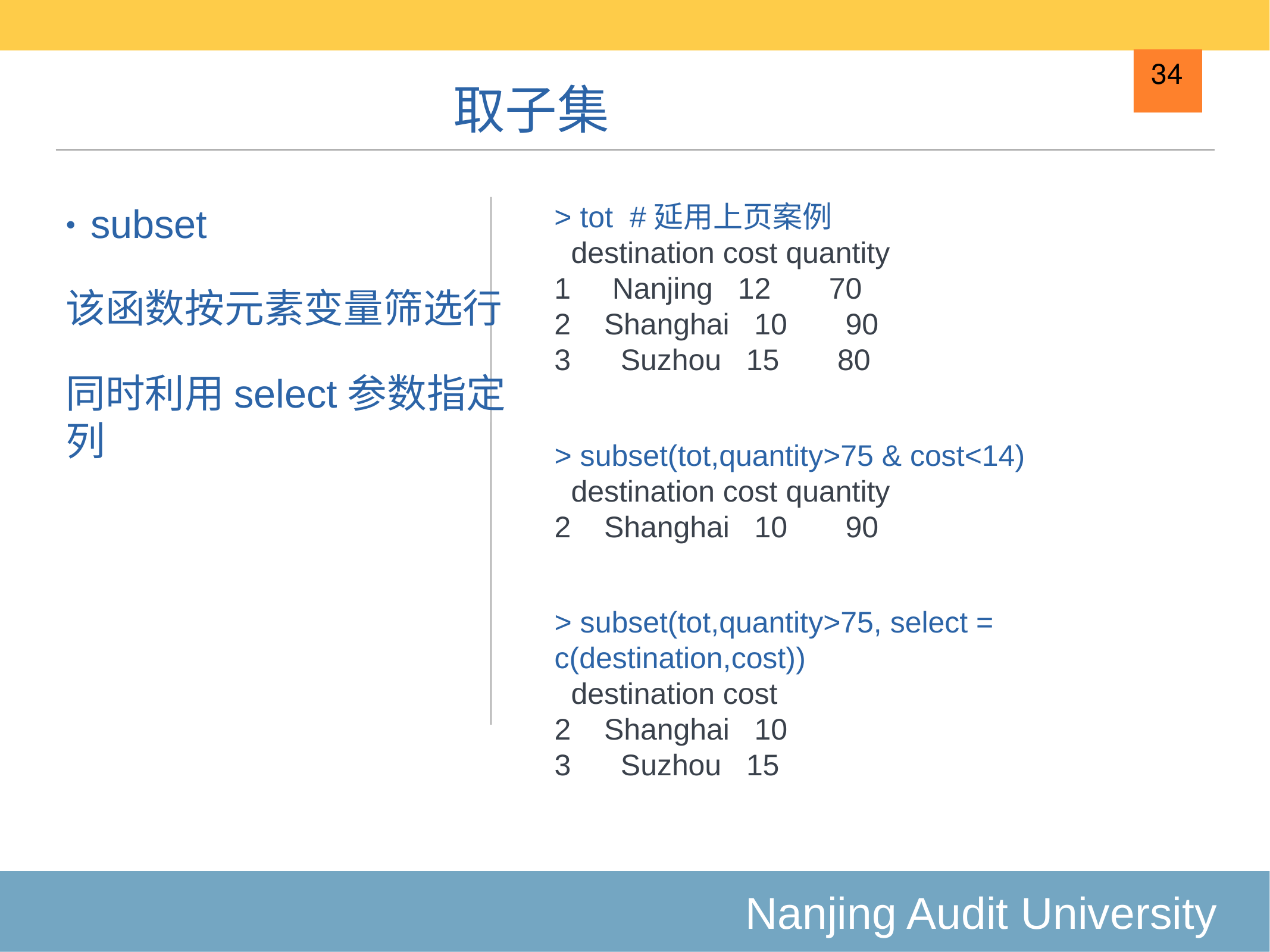

取子集
34
subset
该函数按元素变量筛选行
同时利用select参数指定列
> tot  #延用上页案例
  destination cost quantity
1     Nanjing   12       70
2    Shanghai   10       90
3      Suzhou   15       80
> subset(tot,quantity>75 & cost<14)
  destination cost quantity
2    Shanghai   10       90
> subset(tot,quantity>75, select = c(destination,cost))
  destination cost
2    Shanghai   10
3      Suzhou   15